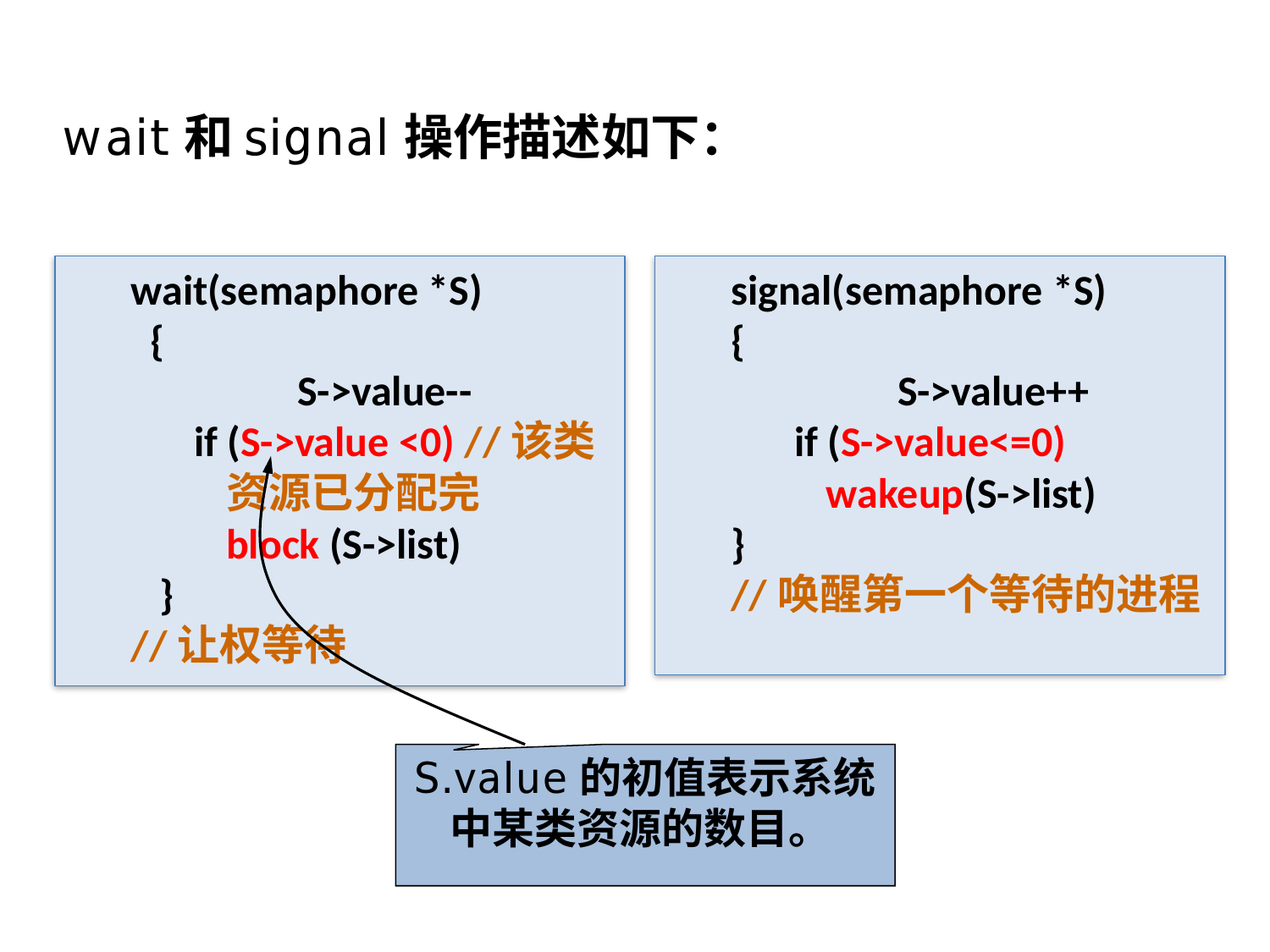

wait和signal操作描述如下：
wait(semaphore *S)
  {
		S->value--
if (S->value <0) //该类资源已分配完
	block (S->list)
   }
//让权等待

signal(semaphore *S)
{
    		S->value++
if (S->value<=0)
	wakeup(S->list)
}
//唤醒第一个等待的进程

S.value的初值表示系统中某类资源的数目。